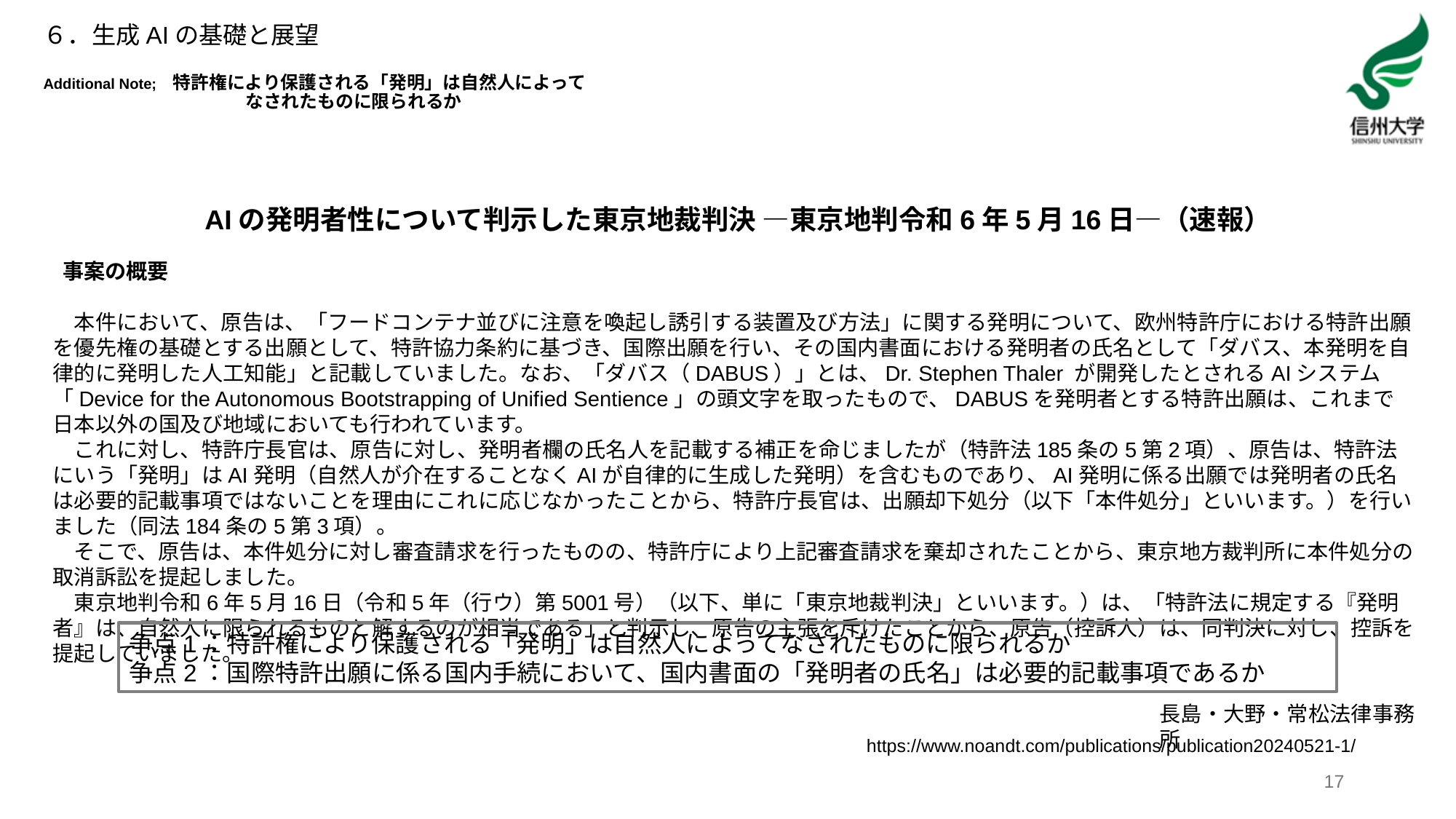

６．生成AIの基礎と展望
# Additional Note;　特許権により保護される「発明」は自然人によって 　　　　　　　　　　　 なされたものに限られるか
AIの発明者性について判示した東京地裁判決 ―東京地判令和6年5月16日―（速報）
 事案の概要
　本件において、原告は、「フードコンテナ並びに注意を喚起し誘引する装置及び方法」に関する発明について、欧州特許庁における特許出願を優先権の基礎とする出願として、特許協力条約に基づき、国際出願を行い、その国内書面における発明者の氏名として「ダバス、本発明を自律的に発明した人工知能」と記載していました。なお、「ダバス（DABUS）」とは、Dr. Stephen Thaler が開発したとされるAIシステム「Device for the Autonomous Bootstrapping of Unified Sentience」の頭文字を取ったもので、DABUSを発明者とする特許出願は、これまで日本以外の国及び地域においても行われています。
　これに対し、特許庁長官は、原告に対し、発明者欄の氏名人を記載する補正を命じましたが（特許法185条の5第2項）、原告は、特許法にいう「発明」はAI発明（自然人が介在することなくAIが自律的に生成した発明）を含むものであり、AI発明に係る出願では発明者の氏名は必要的記載事項ではないことを理由にこれに応じなかったことから、特許庁長官は、出願却下処分（以下「本件処分」といいます。）を行いました（同法184条の5第3項）。
　そこで、原告は、本件処分に対し審査請求を行ったものの、特許庁により上記審査請求を棄却されたことから、東京地方裁判所に本件処分の取消訴訟を提起しました。
　東京地判令和6年5月16日（令和5年（行ウ）第5001号）（以下、単に「東京地裁判決」といいます。）は、「特許法に規定する『発明者』は、自然人に限られるものと解するのが相当である」と判示し、原告の主張を斥けたことから、原告（控訴人）は、同判決に対し、控訴を提起していました。
争点1：特許権により保護される「発明」は自然人によってなされたものに限られるか
争点2：国際特許出願に係る国内手続において、国内書面の「発明者の氏名」は必要的記載事項であるか
長島・大野・常松法律事務所
https://www.noandt.com/publications/publication20240521-1/
17